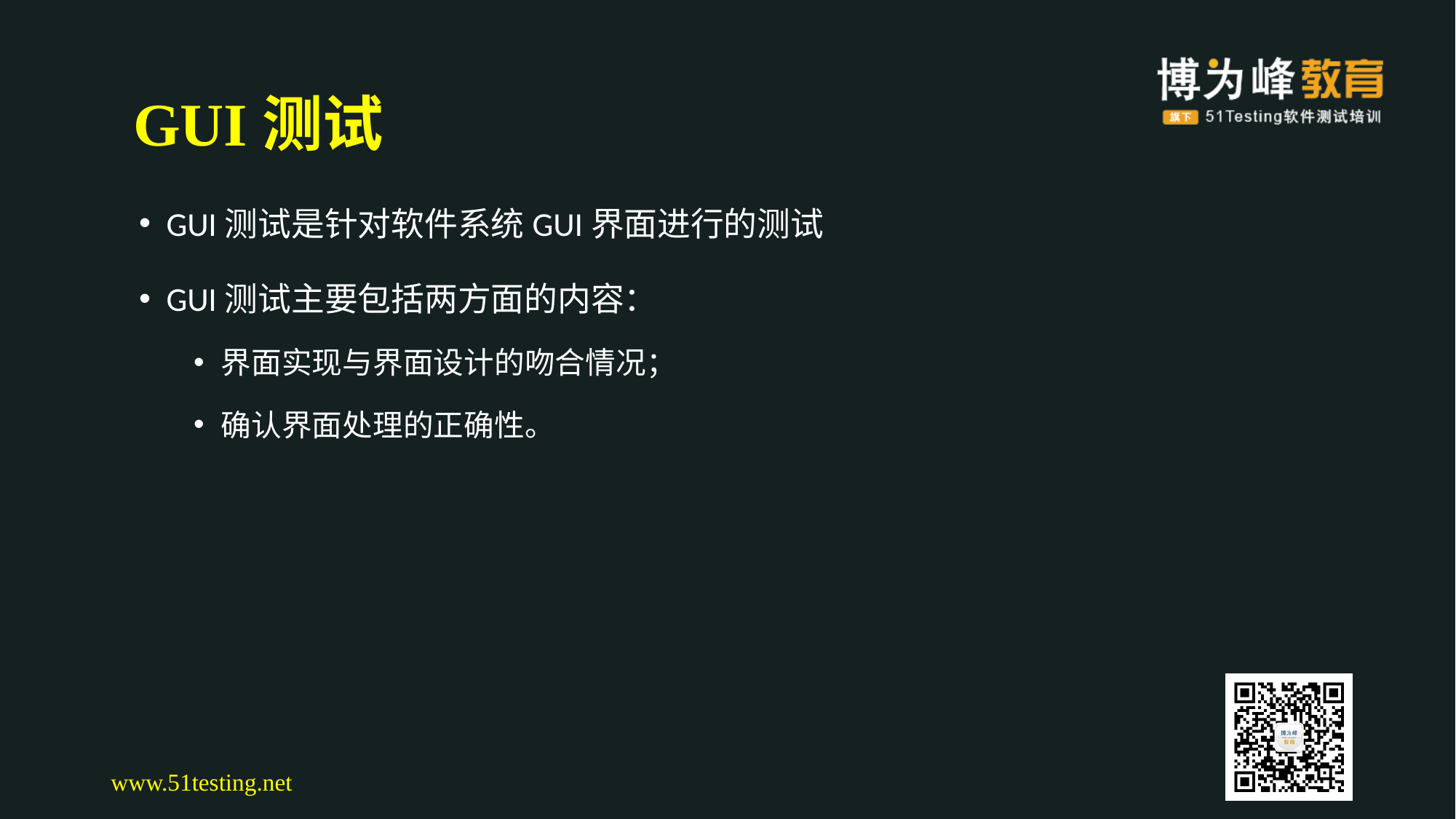

# GUI测试
GUI测试是针对软件系统GUI界面进行的测试
GUI测试主要包括两方面的内容：
界面实现与界面设计的吻合情况；
确认界面处理的正确性。
www.51testing.net